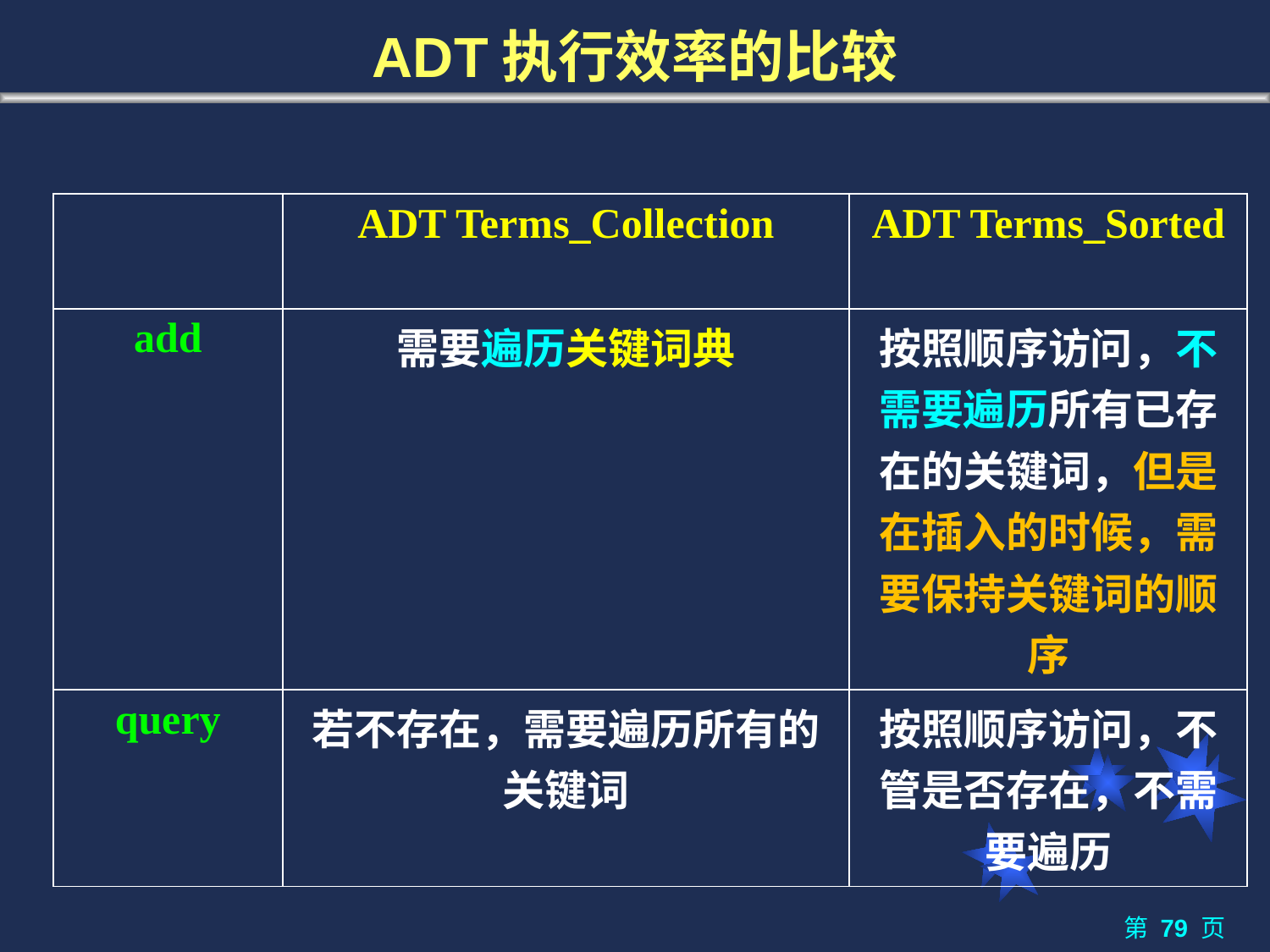

# ADT执行效率的比较
|  | ADT Terms\_Collection | ADT Terms\_Sorted |
| --- | --- | --- |
| add | 需要遍历关键词典 | 按照顺序访问，不需要遍历所有已存在的关键词，但是在插入的时候，需要保持关键词的顺序 |
| query | 若不存在，需要遍历所有的关键词 | 按照顺序访问，不管是否存在，不需要遍历 |
第 79 页